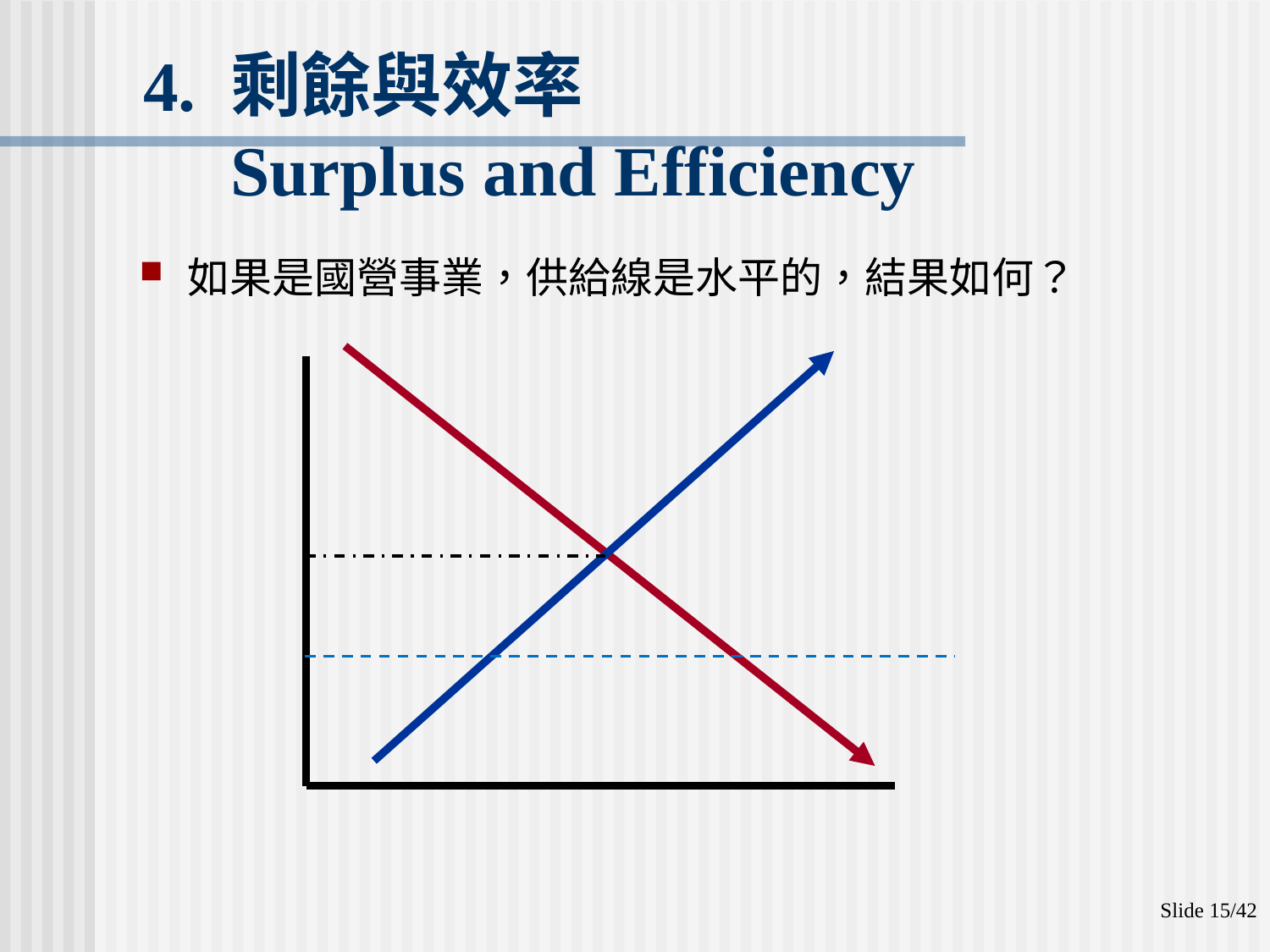

# 4. 剩餘與效率 　Surplus and Efficiency
如果是國營事業，供給線是水平的，結果如何？

Slide 15/42